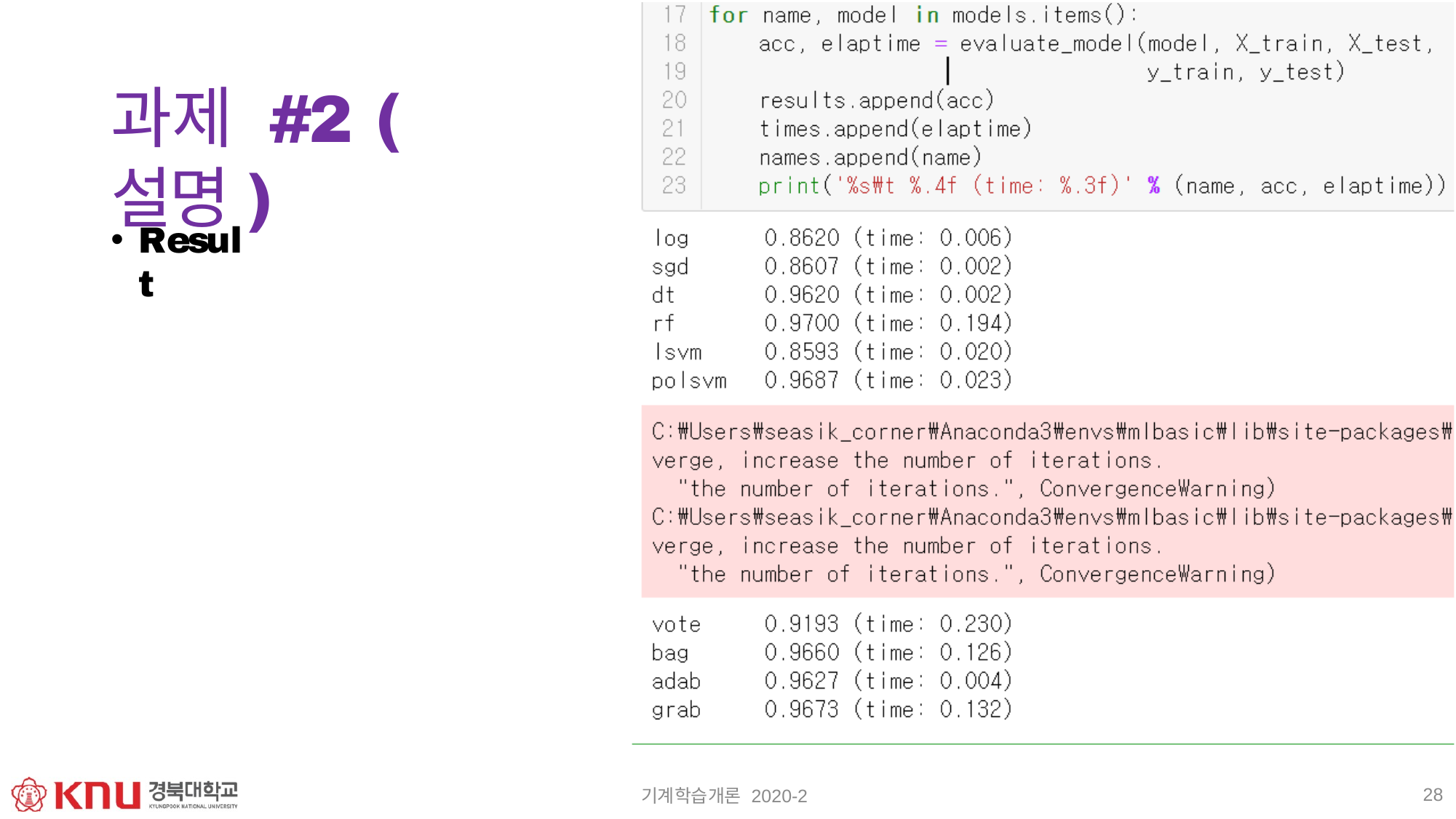

# 과제 #2 (설명)
Result
28
기계학습개론 2020-2